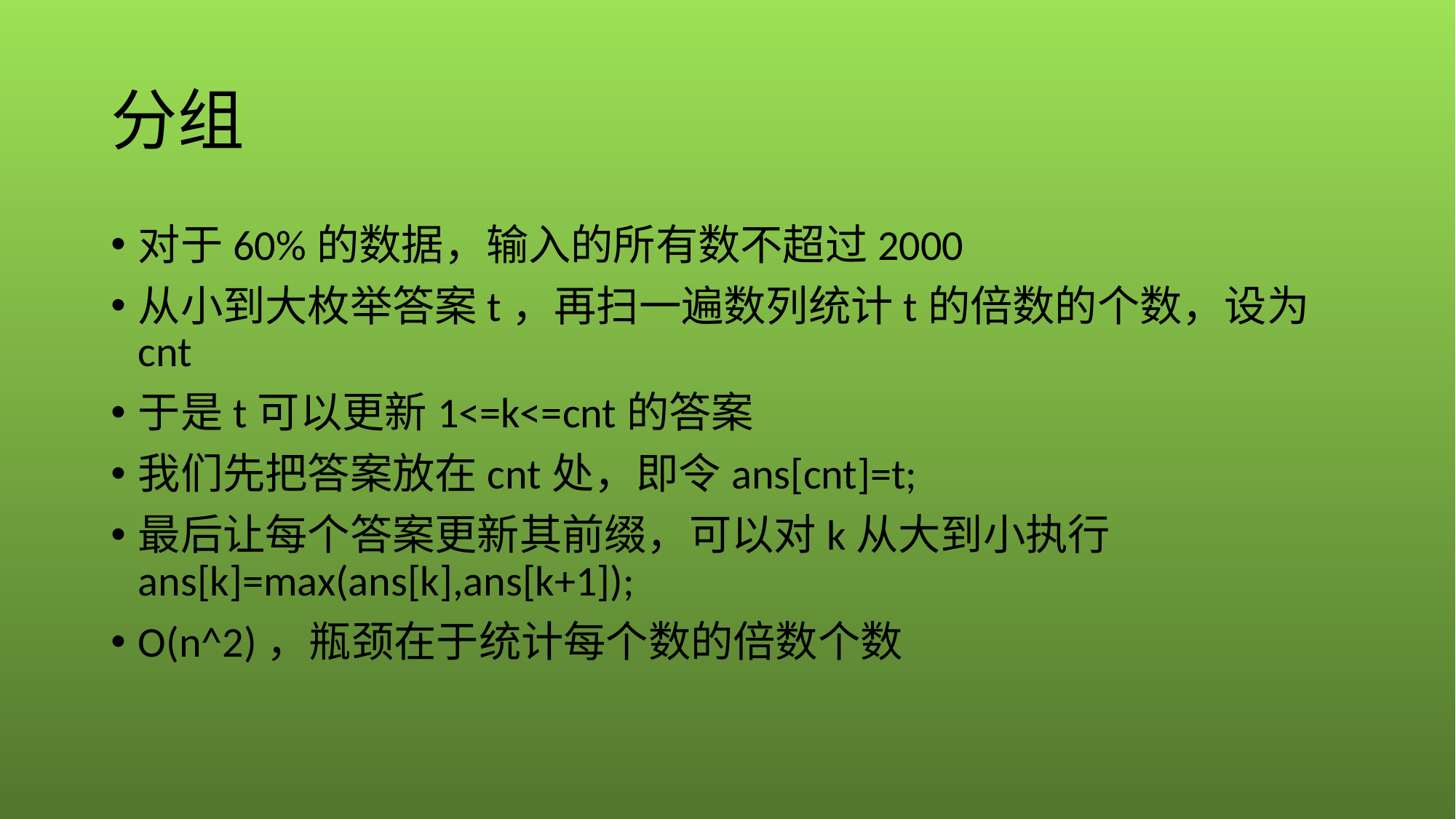

# 分组
对于60%的数据，输入的所有数不超过2000
从小到大枚举答案t，再扫一遍数列统计t的倍数的个数，设为cnt
于是t可以更新1<=k<=cnt的答案
我们先把答案放在cnt处，即令ans[cnt]=t;
最后让每个答案更新其前缀，可以对k从大到小执行ans[k]=max(ans[k],ans[k+1]);
O(n^2)，瓶颈在于统计每个数的倍数个数